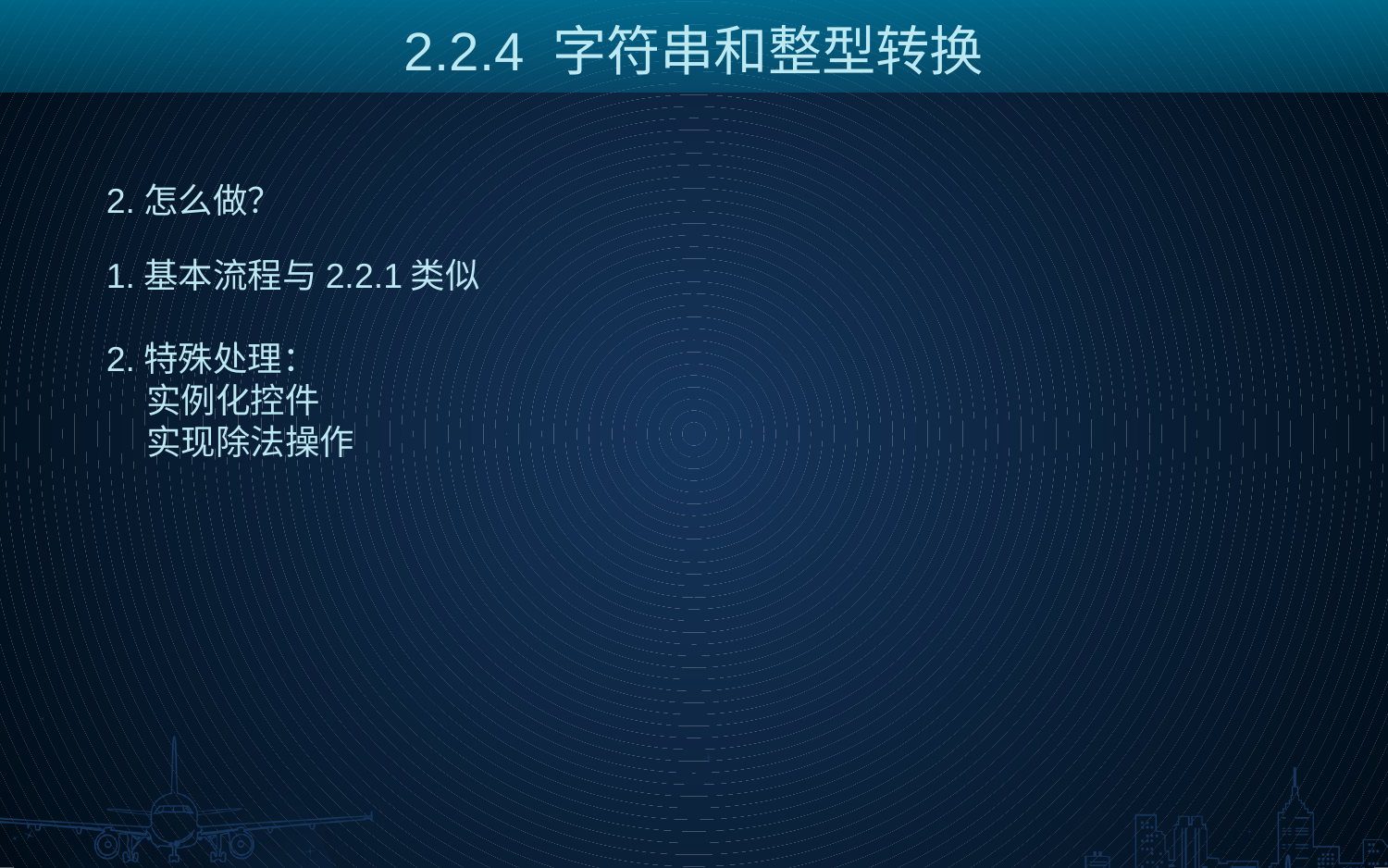

2.2.4 字符串和整型转换
2.怎么做？
1.基本流程与2.2.1类似

2.特殊处理：
    实例化控件
    实现除法操作